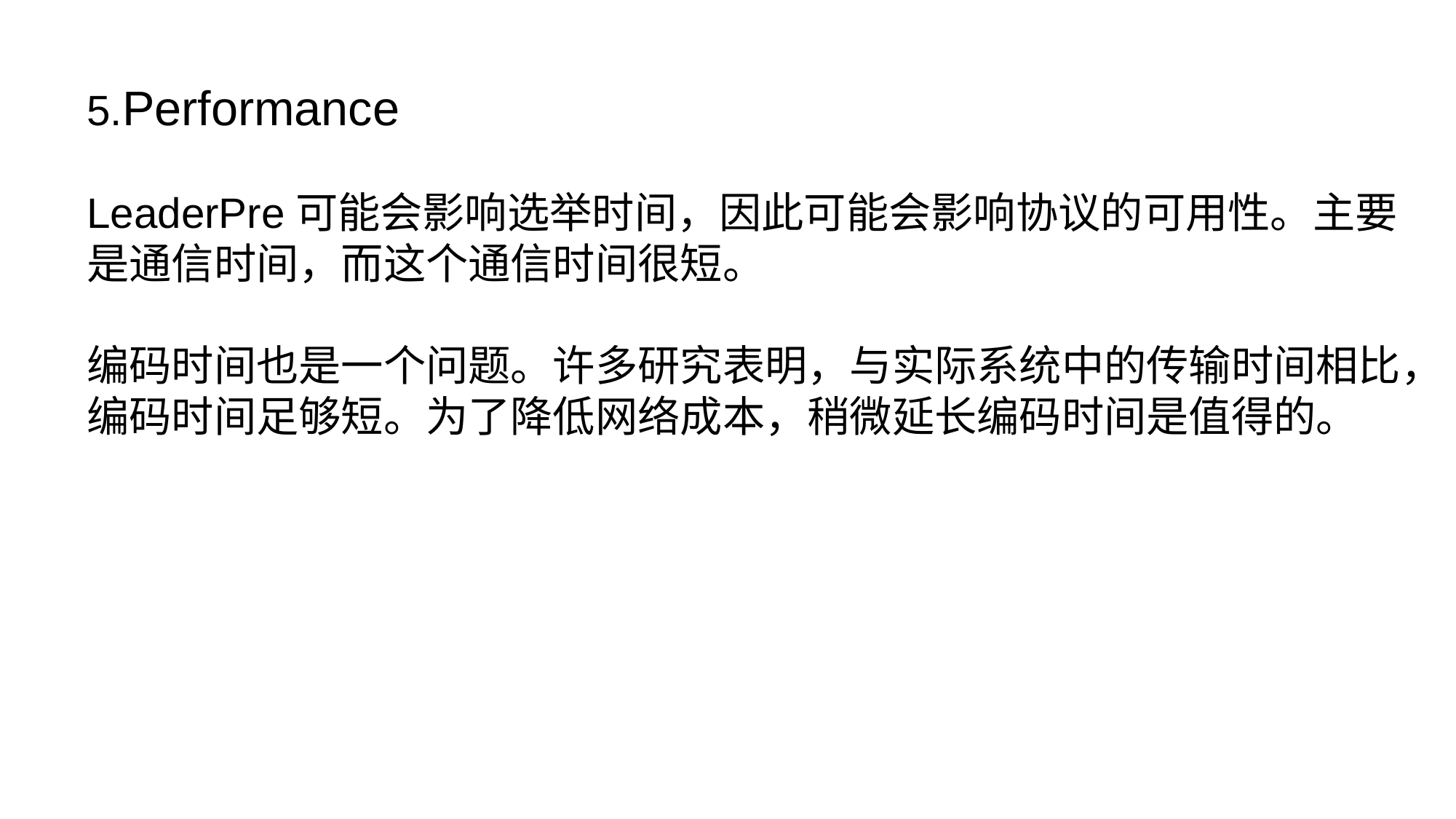

5.Performance

LeaderPre可能会影响选举时间，因此可能会影响协议的可用性。主要是通信时间，而这个通信时间很短。

编码时间也是一个问题。许多研究表明，与实际系统中的传输时间相比，编码时间足够短。为了降低网络成本，稍微延长编码时间是值得的。